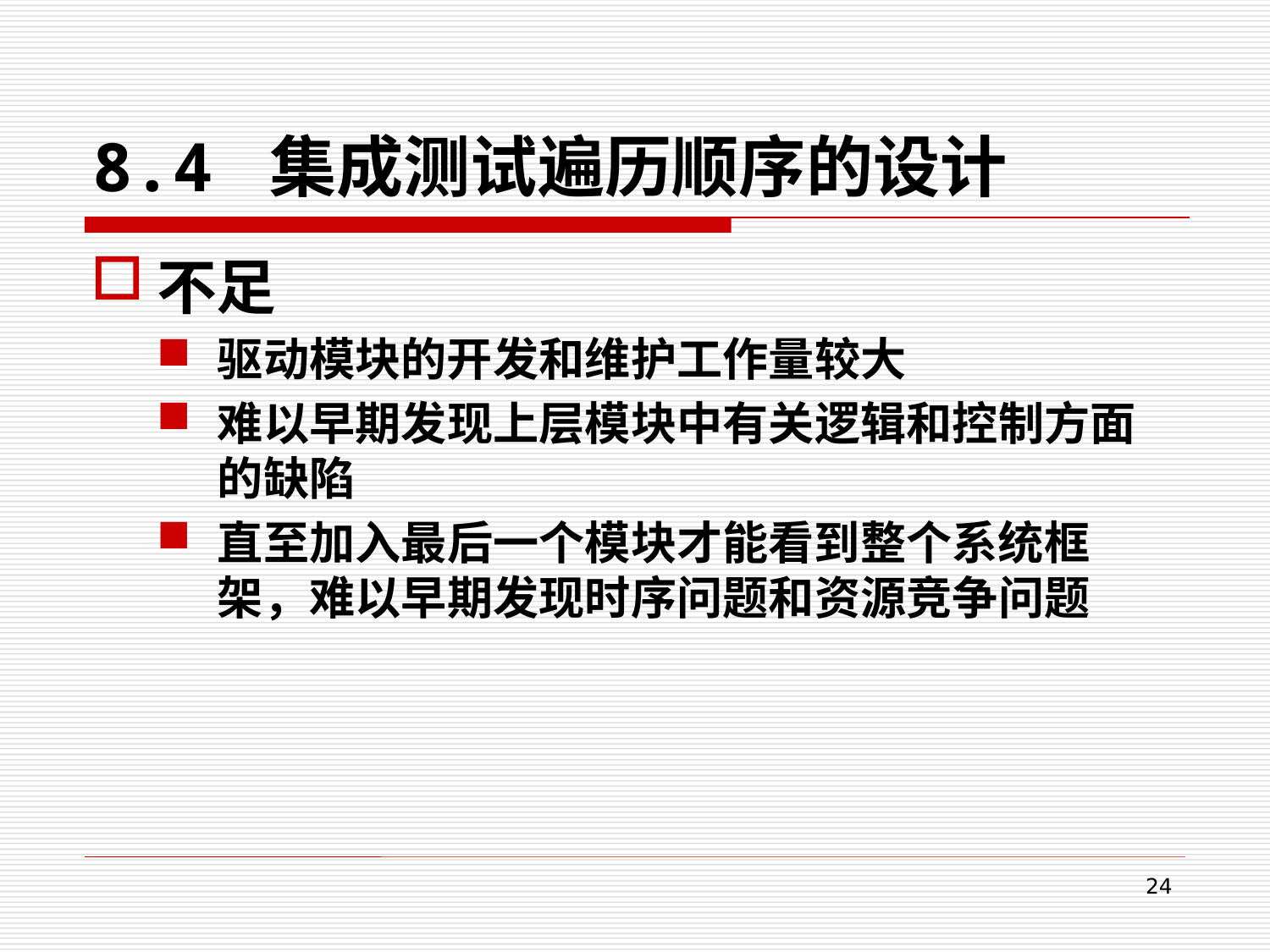

8.4 集成测试遍历顺序的设计
不足
驱动模块的开发和维护工作量较大
难以早期发现上层模块中有关逻辑和控制方面的缺陷
直至加入最后一个模块才能看到整个系统框架，难以早期发现时序问题和资源竞争问题

24